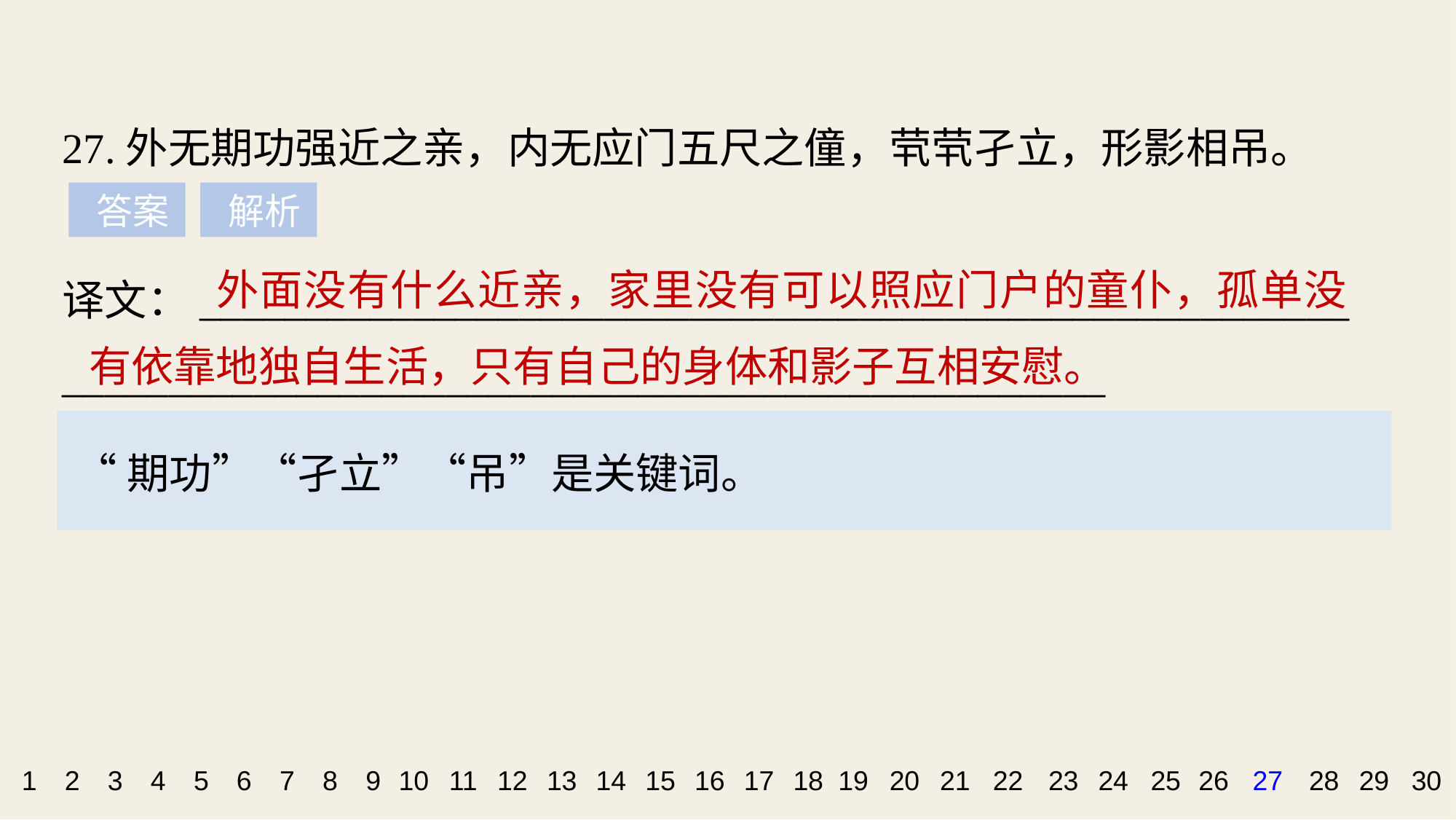

27.外无期功强近之亲，内无应门五尺之僮，茕茕孑立，形影相吊。

译文：______________________________________________________
_________________________________________________
 答案
 解析
           外面没有什么近亲，家里没有可以照应门户的童仆，孤单没有依靠地独自生活，只有自己的身体和影子互相安慰。

“期功”“孑立”“吊”是关键词。
1
2
3
4
5
6
7
8
9
10
11
12
13
14
15
16
17
18
19
20
21
22
23
24
25
26
27
28
29
30